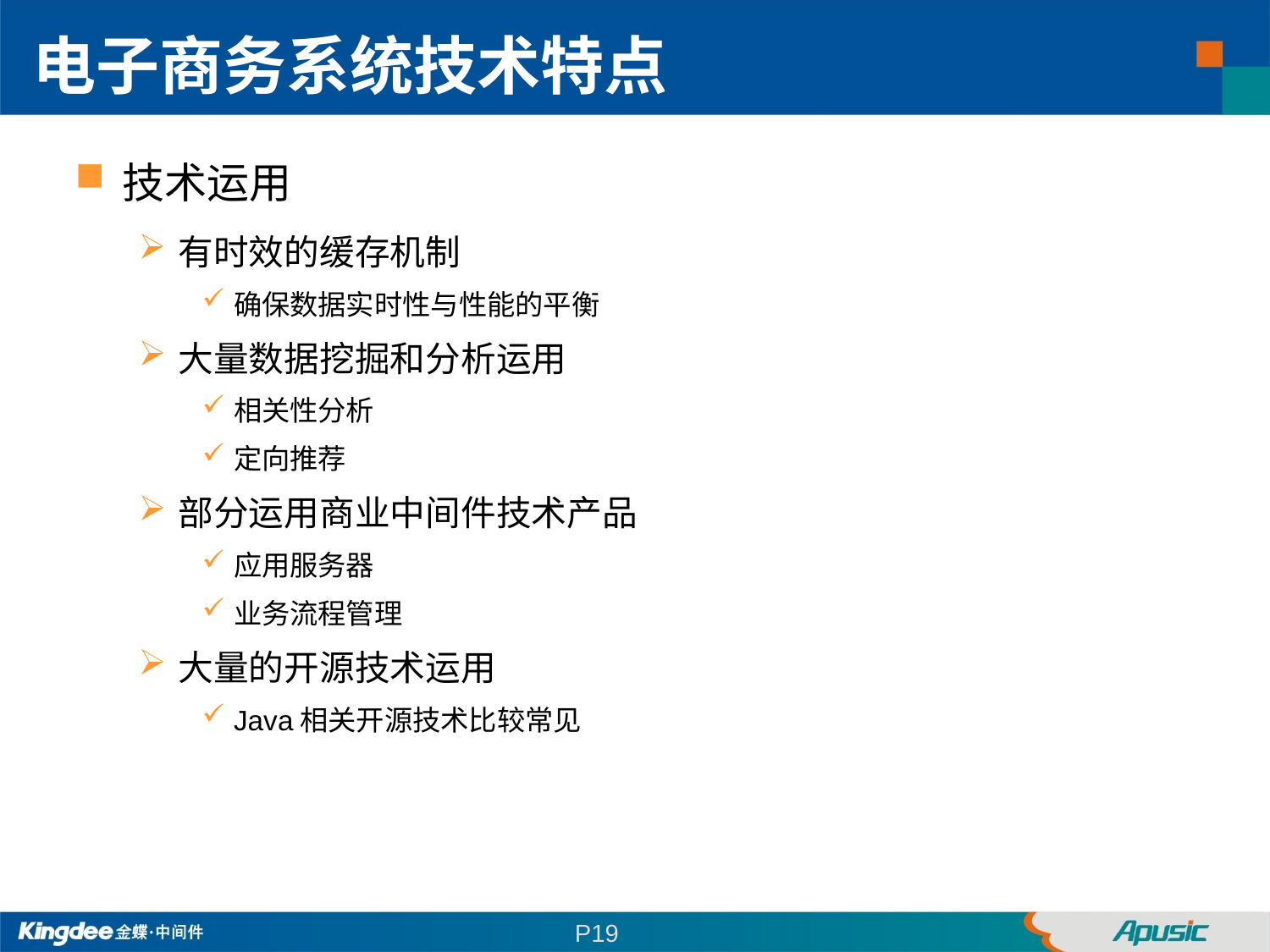

电子商务系统技术特点
技术运用
有时效的缓存机制
确保数据实时性与性能的平衡
大量数据挖掘和分析运用
相关性分析
定向推荐
部分运用商业中间件技术产品
应用服务器
业务流程管理
大量的开源技术运用
Java相关开源技术比较常见